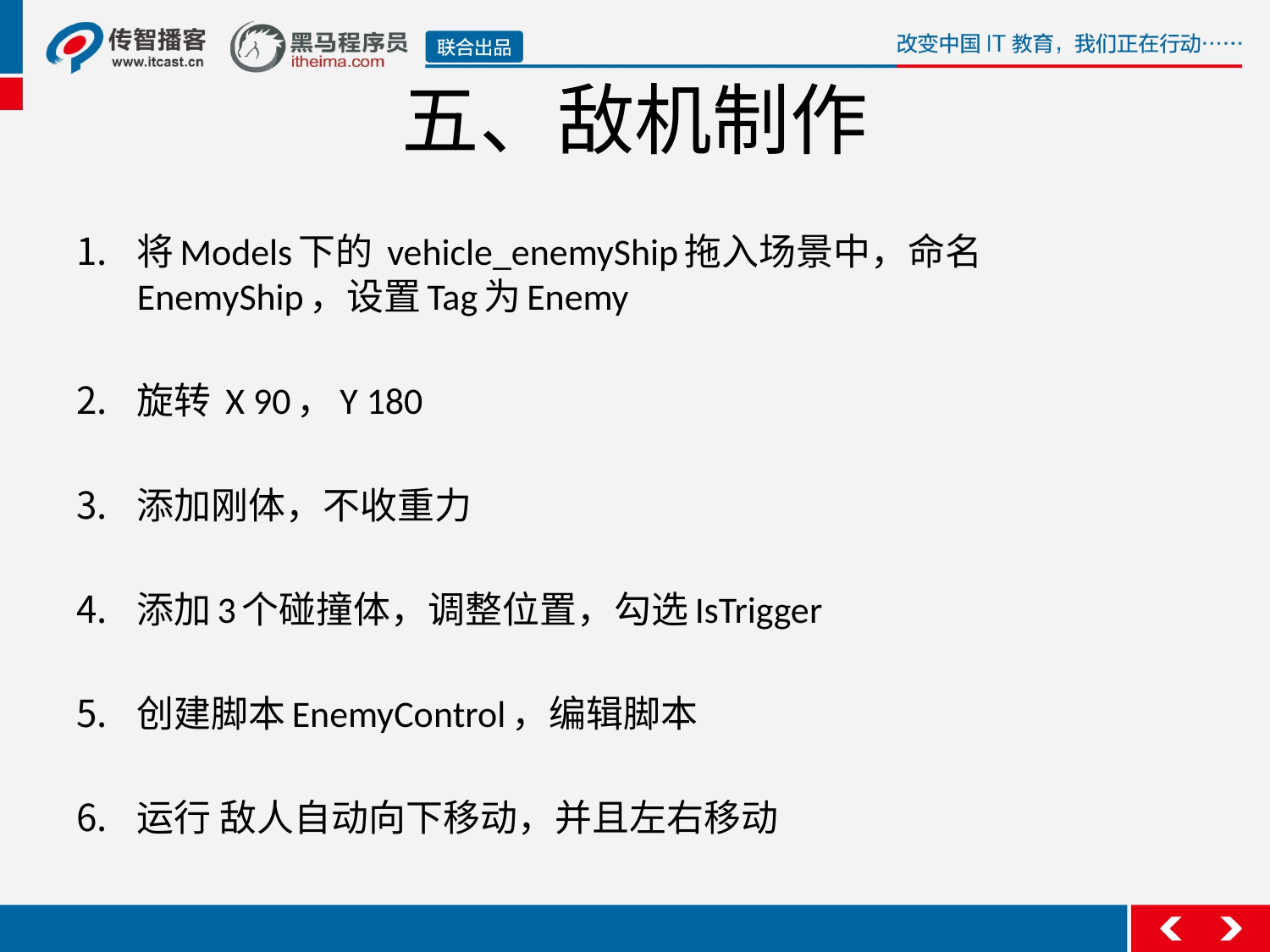

# 五、敌机制作
将Models下的 vehicle_enemyShip拖入场景中，命名EnemyShip，设置Tag为Enemy

旋转 X 90，Y 180

添加刚体，不收重力

添加3个碰撞体，调整位置，勾选IsTrigger

创建脚本EnemyControl，编辑脚本

运行 敌人自动向下移动，并且左右移动